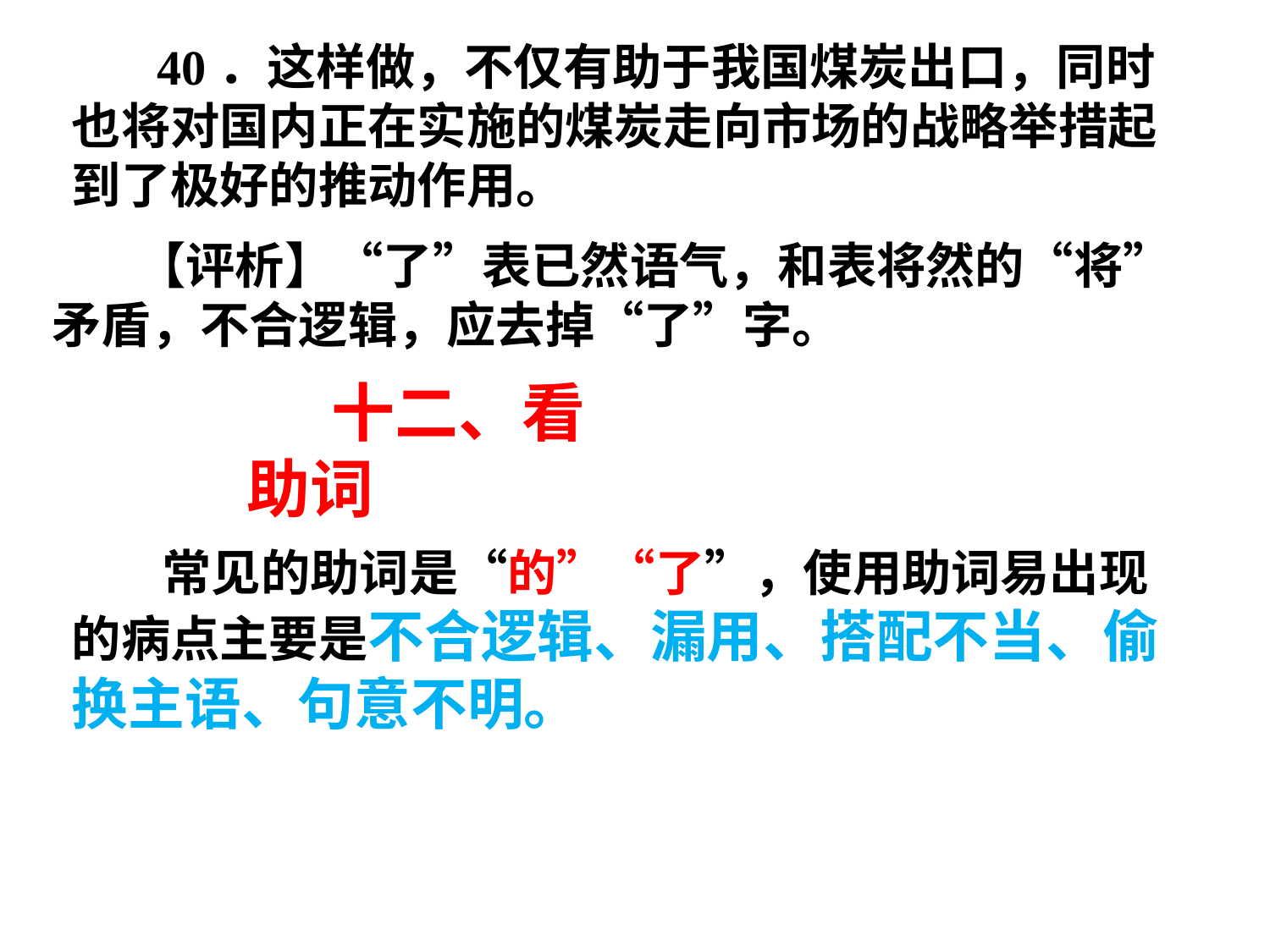

40．这样做，不仅有助于我国煤炭出口，同时也将对国内正在实施的煤炭走向市场的战略举措起到了极好的推动作用。
【评析】“了”表已然语气，和表将然的“将”矛盾，不合逻辑，应去掉“了”字。

十二、看助词
       常见的助词是“的”“了”，使用助词易出现的病点主要是不合逻辑、漏用、搭配不当、偷换主语、句意不明。